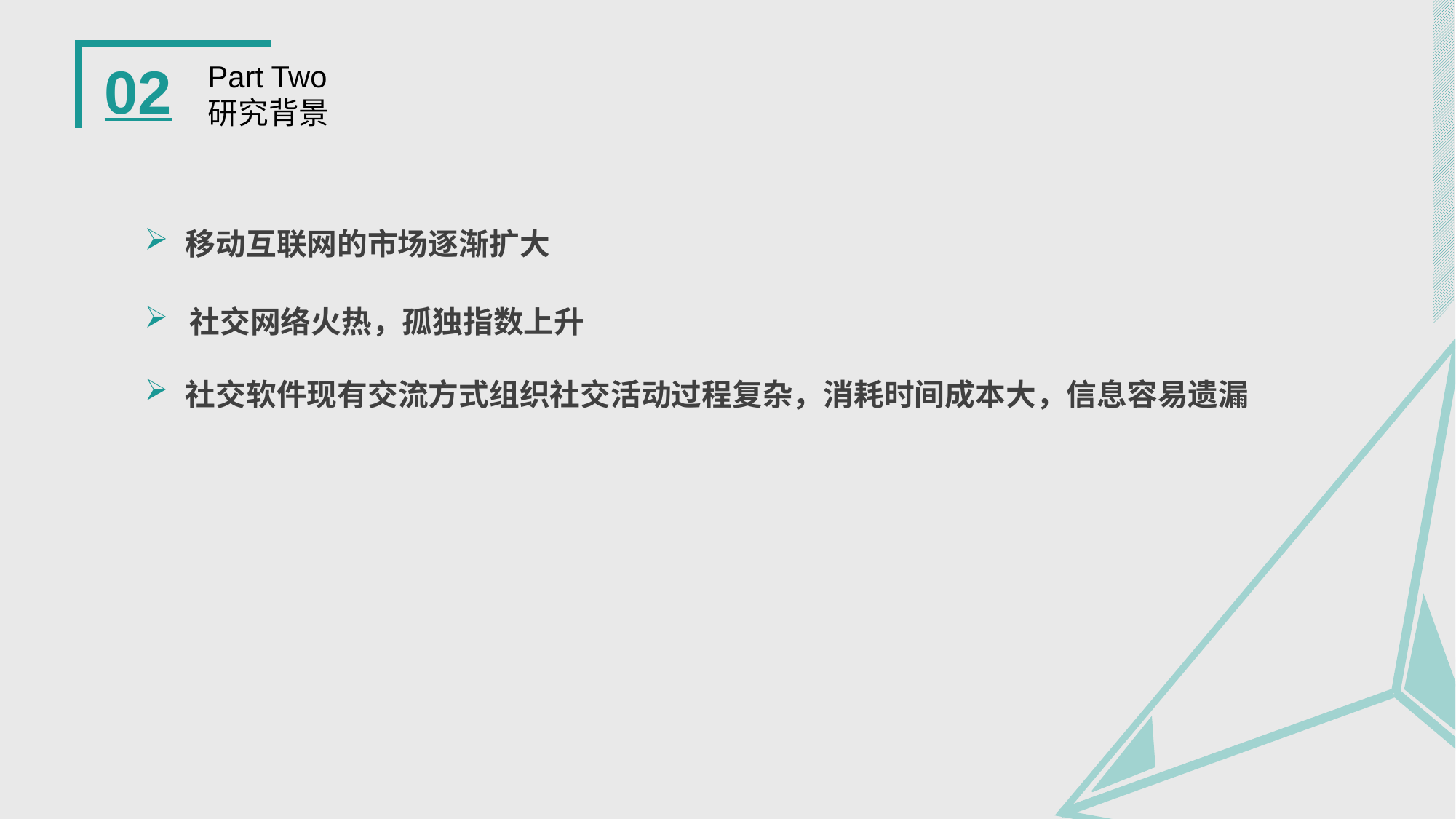

02
Part Two
研究背景
移动互联网的市场逐渐扩大

  社交网络火热，孤独指数上升
社交软件现有交流方式组织社交活动过程复杂，消耗时间成本大，信息容易遗漏